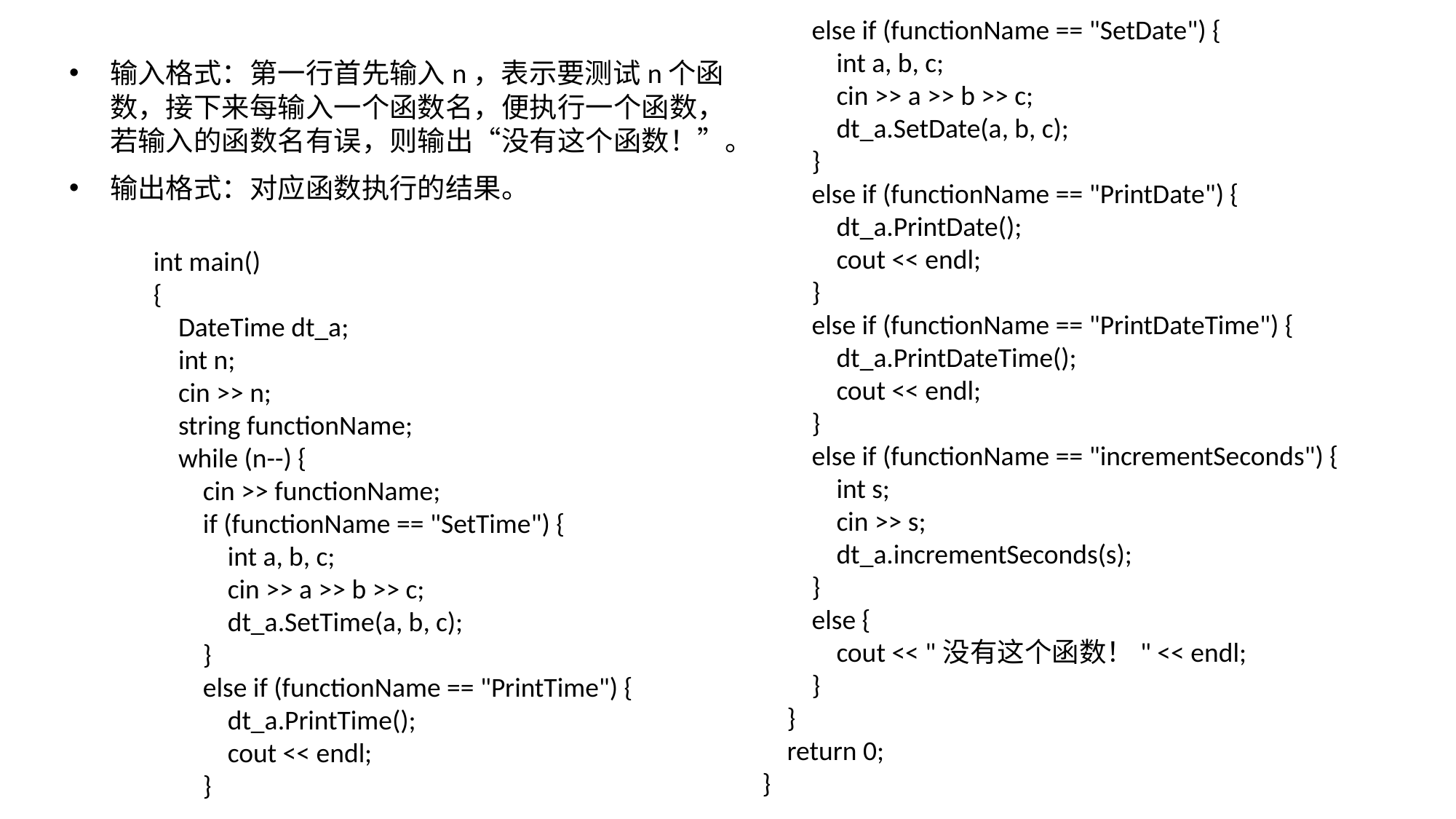

else if (functionName == "SetDate") {
            int a, b, c;
            cin >> a >> b >> c;
            dt_a.SetDate(a, b, c);
        }
        else if (functionName == "PrintDate") {
            dt_a.PrintDate();
            cout << endl;
        }
        else if (functionName == "PrintDateTime") {
            dt_a.PrintDateTime();
            cout << endl;
        }
        else if (functionName == "incrementSeconds") {
            int s;
            cin >> s;
            dt_a.incrementSeconds(s);
        }
        else {
            cout << "没有这个函数！" << endl;
        }
    }
    return 0;
}
输入格式：第一行首先输入n，表示要测试n个函数，接下来每输入一个函数名，便执行一个函数，若输入的函数名有误，则输出“没有这个函数！”。
输出格式：对应函数执行的结果。
int main()
{
    DateTime dt_a;
    int n;
    cin >> n;
    string functionName;
    while (n--) {
        cin >> functionName;
        if (functionName == "SetTime") {
            int a, b, c;
            cin >> a >> b >> c;
            dt_a.SetTime(a, b, c);
        }
        else if (functionName == "PrintTime") {
            dt_a.PrintTime();
            cout << endl;
        }